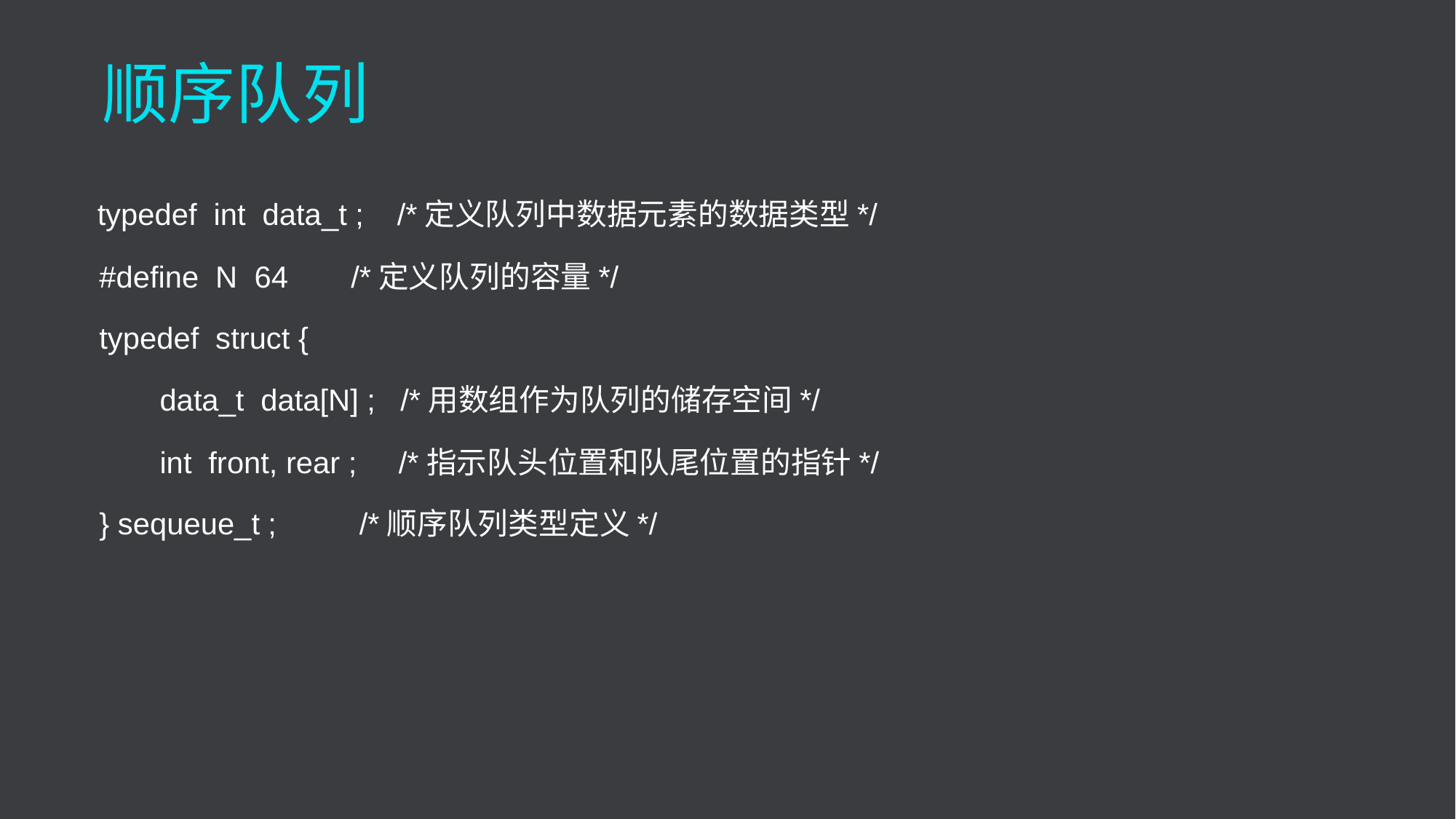

# 顺序队列
     typedef  int  data_t ;    /*定义队列中数据元素的数据类型*/
#define  N  64	    /*定义队列的容量*/
typedef  struct {
      data_t  data[N] ;   /*用数组作为队列的储存空间*/
      int  front, rear ;     /*指示队头位置和队尾位置的指针*/
} sequeue_t ; 	     /*顺序队列类型定义*/